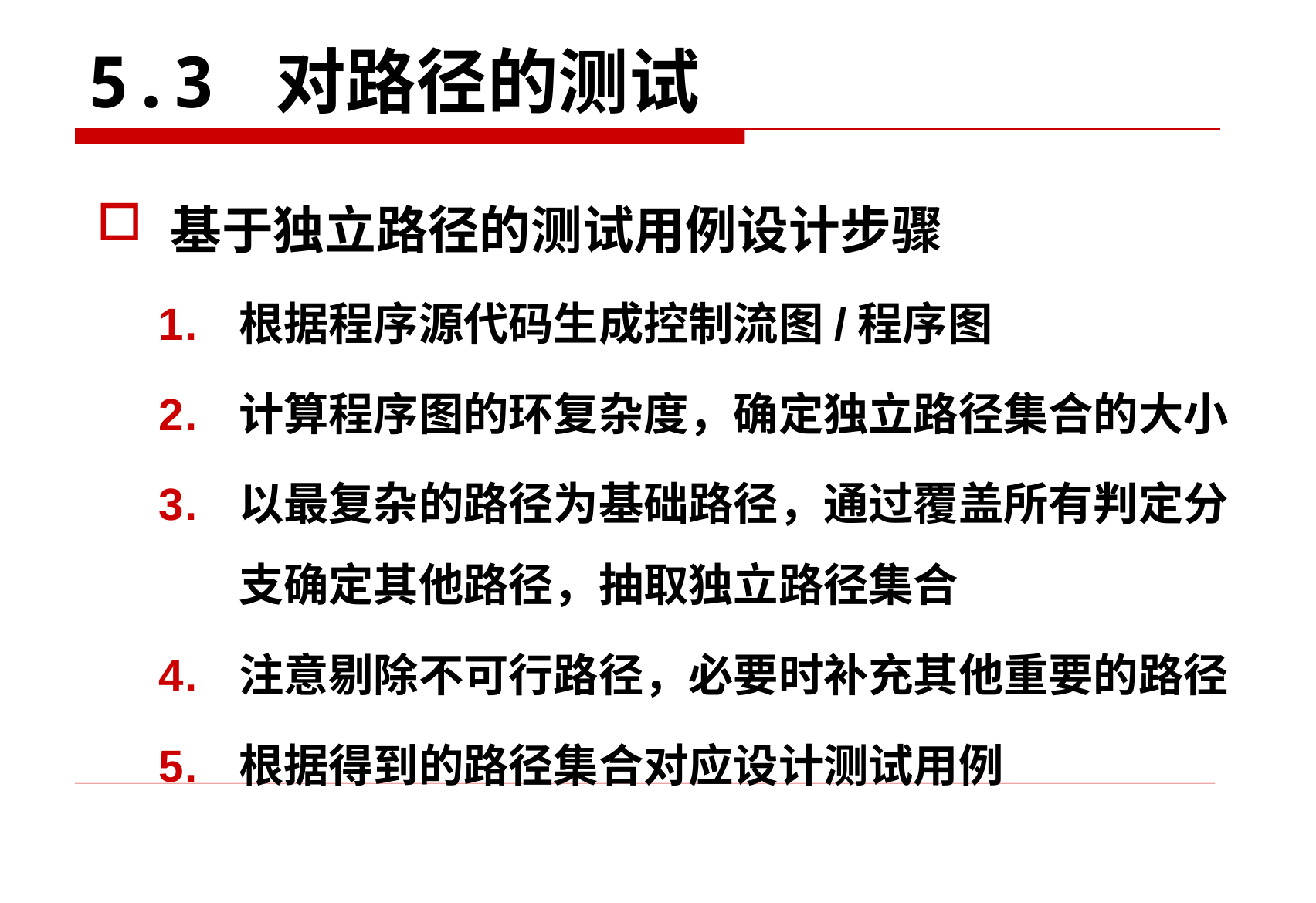

# 5.3 对路径的测试
基于独立路径的测试用例设计步骤
根据程序源代码生成控制流图/程序图
计算程序图的环复杂度，确定独立路径集合的大小
以最复杂的路径为基础路径，通过覆盖所有判定分支确定其他路径，抽取独立路径集合
注意剔除不可行路径，必要时补充其他重要的路径
根据得到的路径集合对应设计测试用例